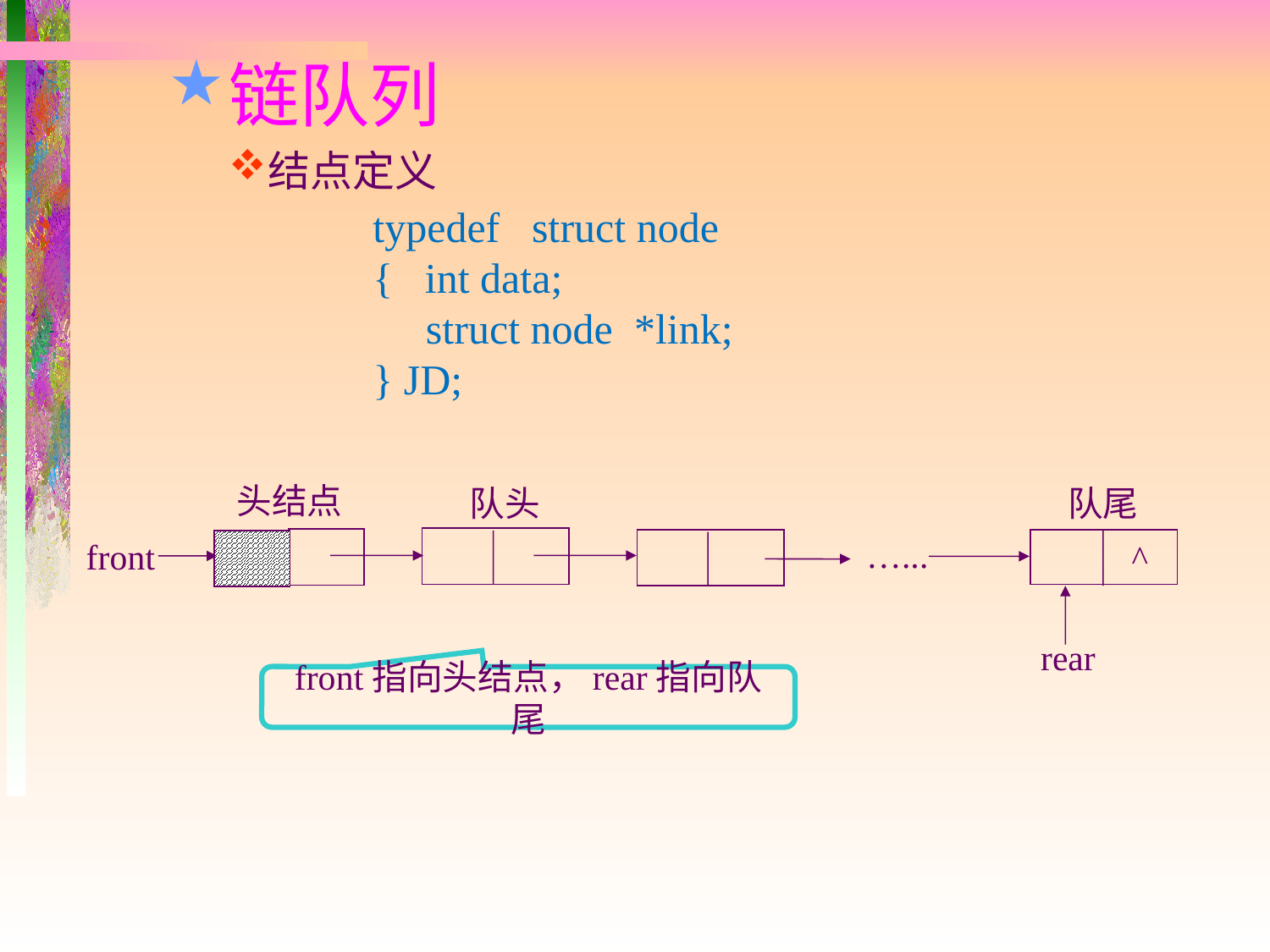

链队列
结点定义
typedef   struct node
{   int data;
     struct node  *link;
} JD;
头结点
队头
队尾
…...

front
          ^

rear
front指向头结点，rear指向队尾